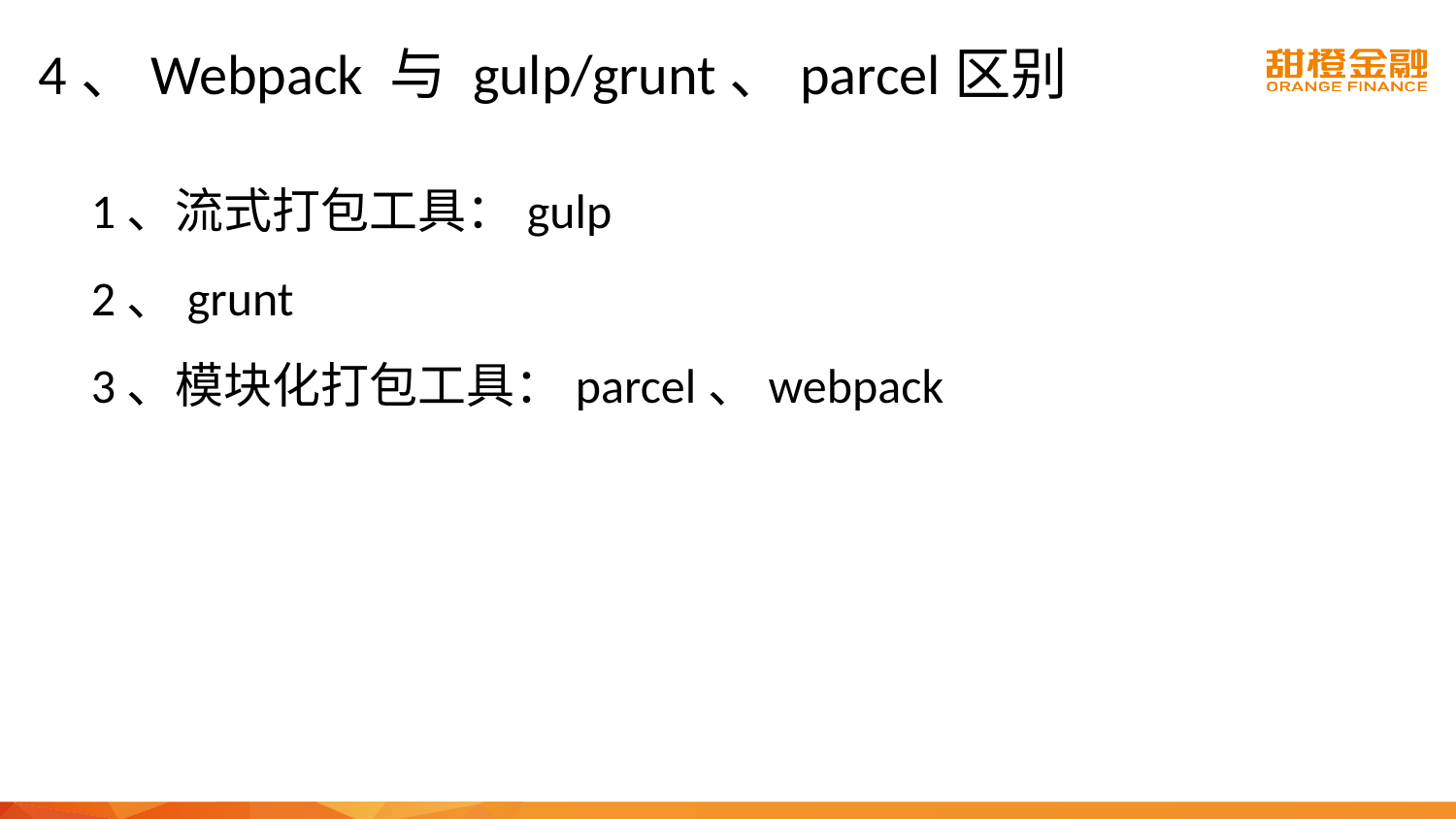

# 4、Webpack 与 gulp/grunt、parcel区别
1、流式打包工具：gulp
2、grunt
3、模块化打包工具：parcel、webpack